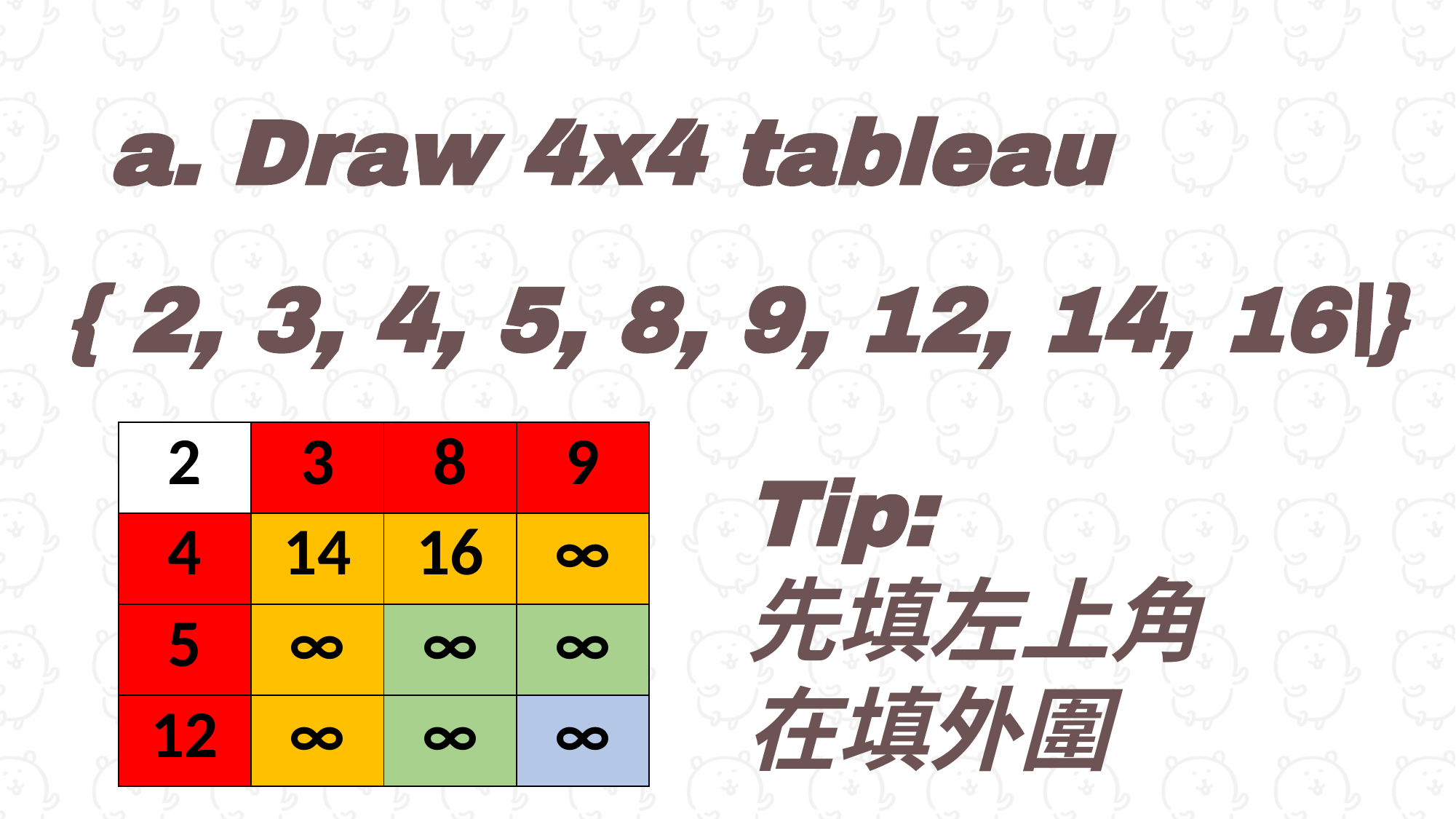

a. Draw 4x4 tableau
{ 2, 3, 4, 5, 8, 9, 12, 14, 16\}
| 2 | 3 | 8 | 9 |
| --- | --- | --- | --- |
| 4 | 14 | 16 | ∞ |
| 5 | ∞ | ∞ | ∞ |
| 12 | ∞ | ∞ | ∞ |
Tip:
先填左上角
在填外圍